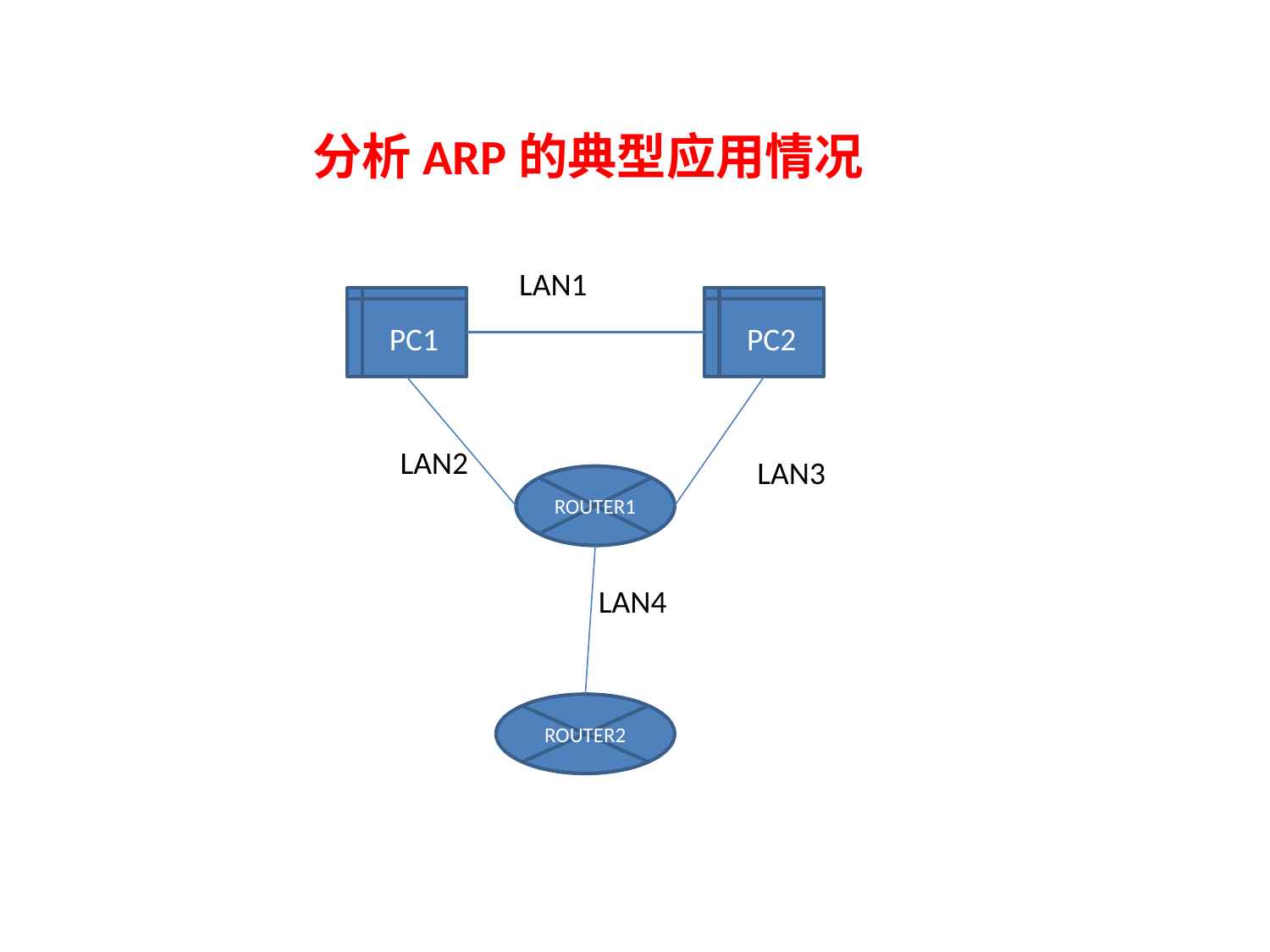

分析ARP的典型应用情况
LAN1
PC1
PC2
LAN2
LAN3
ROUTER1
LAN4
ROUTER2